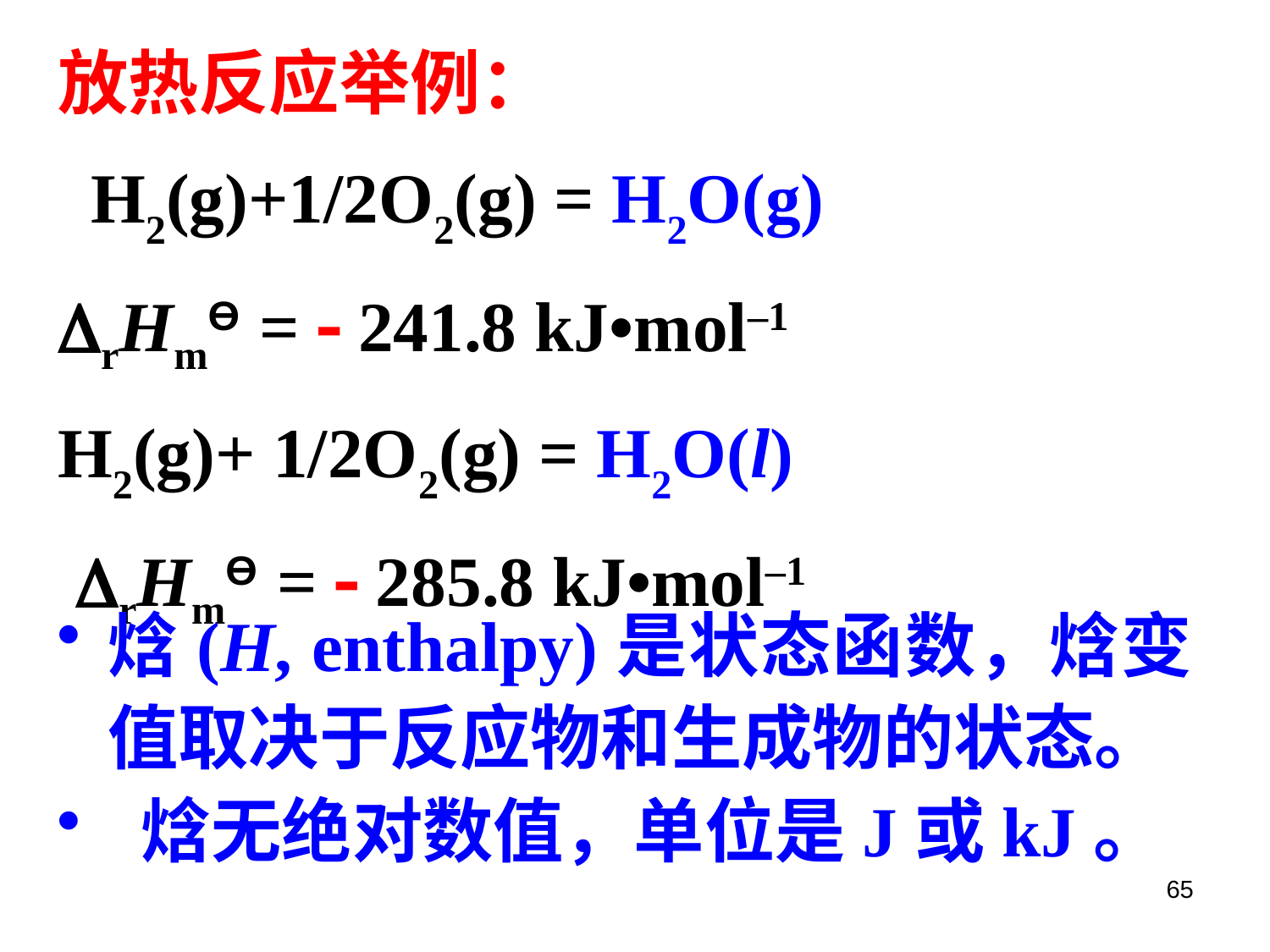

放热反应举例：
 H2(g)+1/2O2(g) = H2O(g)
ΔrHmƟ = − 241.8 kJ•mol–1
H2(g)+ 1/2O2(g) = H2O(l)
 ΔrHmƟ = − 285.8 kJ•mol–1
焓(H, enthalpy)是状态函数，焓变值取决于反应物和生成物的状态。
 焓无绝对数值，单位是J或kJ。
65